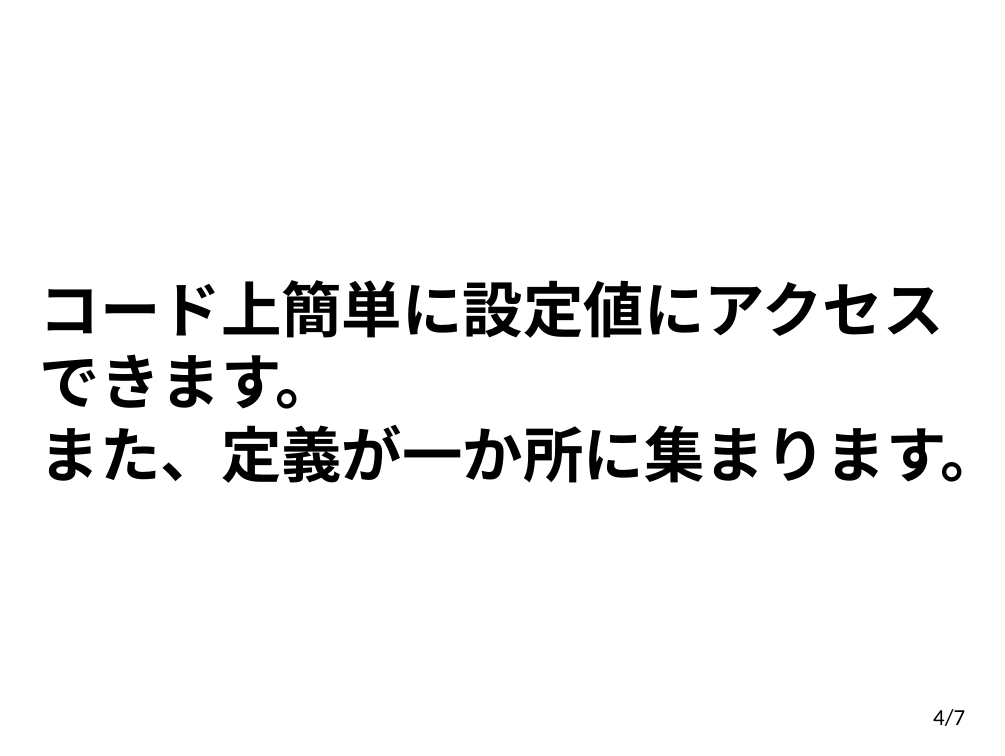

コード上簡単に設定値にアクセスできます。
また、定義が一か所に集まります。
4/7